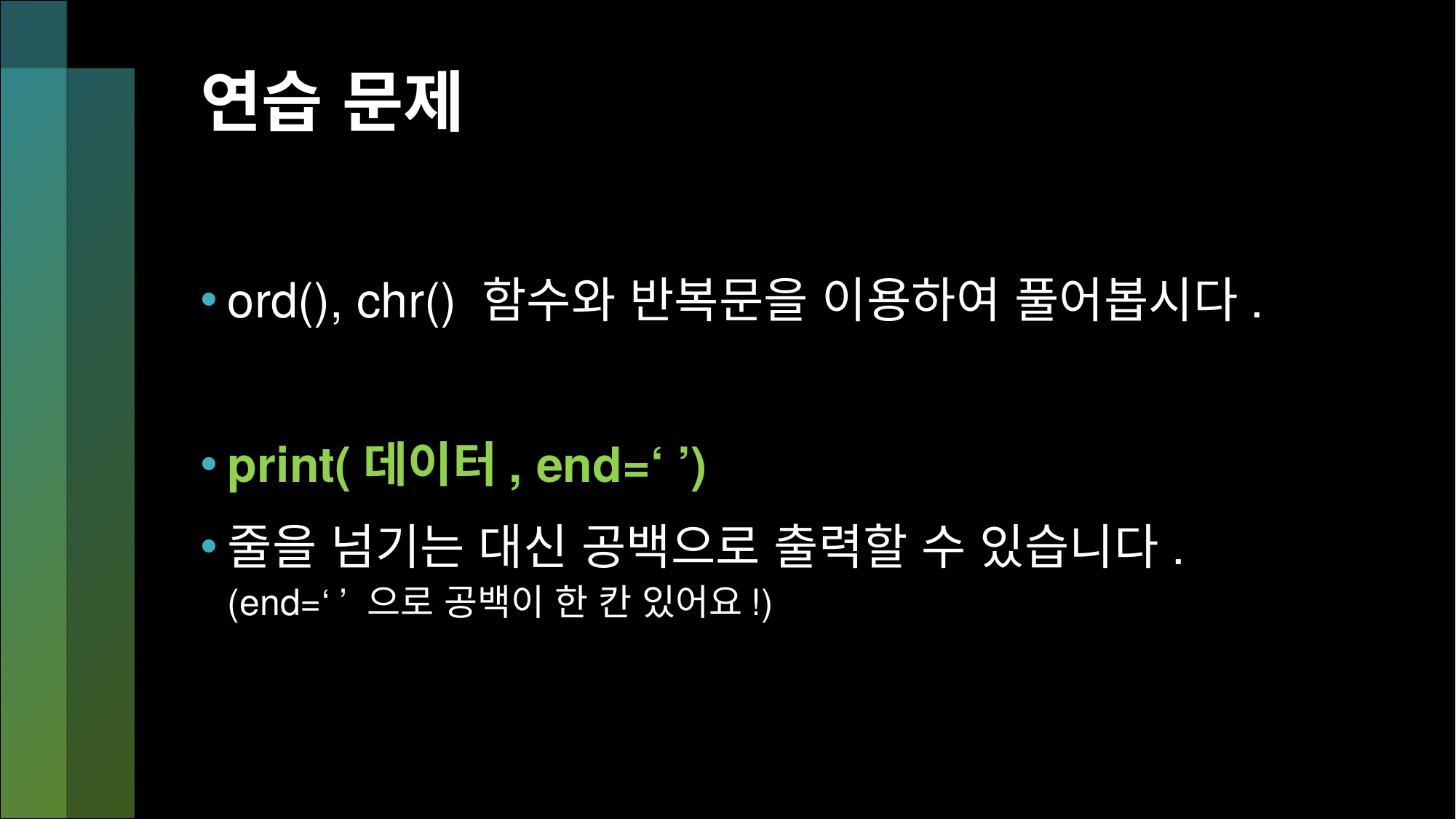

# 연습 문제
ord(), chr() 함수와 반복문을 이용하여 풀어봅시다.

print(데이터, end=‘ ’)
줄을 넘기는 대신 공백으로 출력할 수 있습니다.
(end=‘ ’ 으로 공백이 한 칸 있어요!)